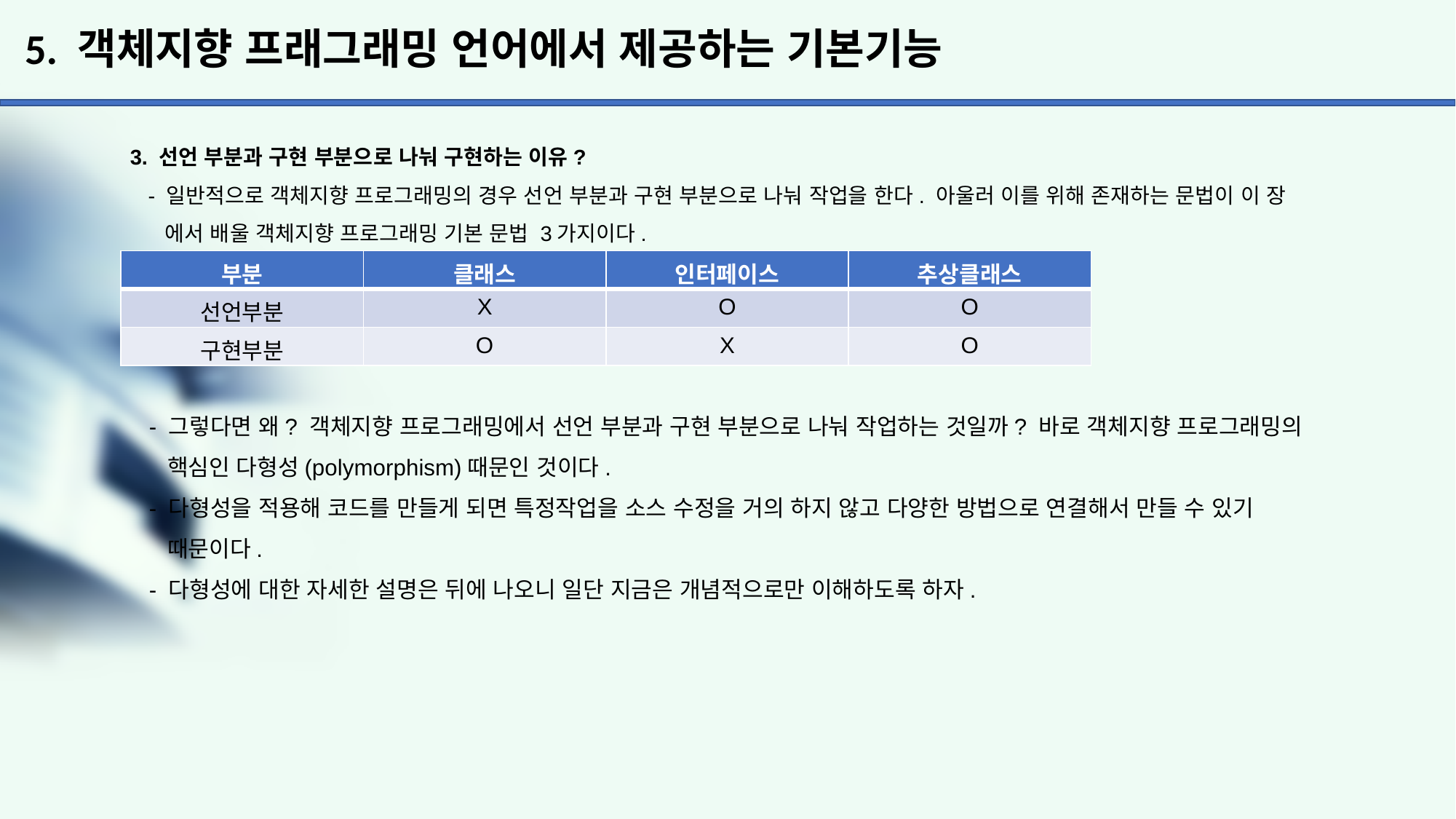

# 5. 객체지향 프래그래밍 언어에서 제공하는 기본기능
3. 선언 부분과 구현 부분으로 나눠 구현하는 이유?
   - 일반적으로 객체지향 프로그래밍의 경우 선언 부분과 구현 부분으로 나눠 작업을 한다. 아울러 이를 위해 존재하는 문법이 이 장
     에서 배울 객체지향 프로그래밍 기본 문법 3가지이다.

   - 그렇다면 왜? 객체지향 프로그래밍에서 선언 부분과 구현 부분으로 나눠 작업하는 것일까? 바로 객체지향 프로그래밍의
     핵심인 다형성(polymorphism)때문인 것이다.
   - 다형성을 적용해 코드를 만들게 되면 특정작업을 소스 수정을 거의 하지 않고 다양한 방법으로 연결해서 만들 수 있기
     때문이다.
   - 다형성에 대한 자세한 설명은 뒤에 나오니 일단 지금은 개념적으로만 이해하도록 하자.
| 부분 | 클래스 | 인터페이스 | 추상클래스 |
| --- | --- | --- | --- |
| 선언부분 | X | O | O |
| 구현부분 | O | X | O |